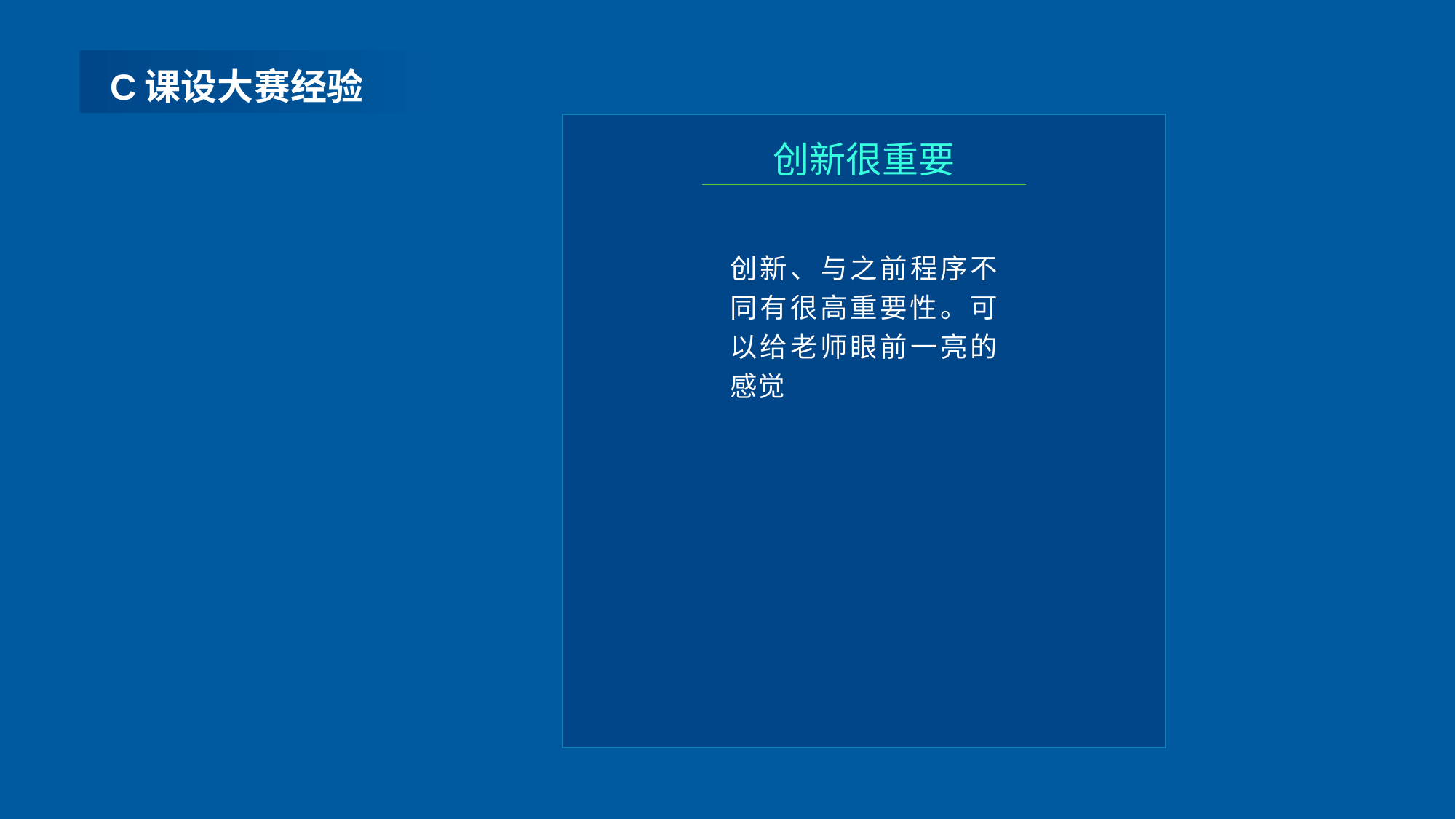

C课设大赛经验

创新很重要
创新、与之前程序不同有很高重要性。可以给老师眼前一亮的感觉